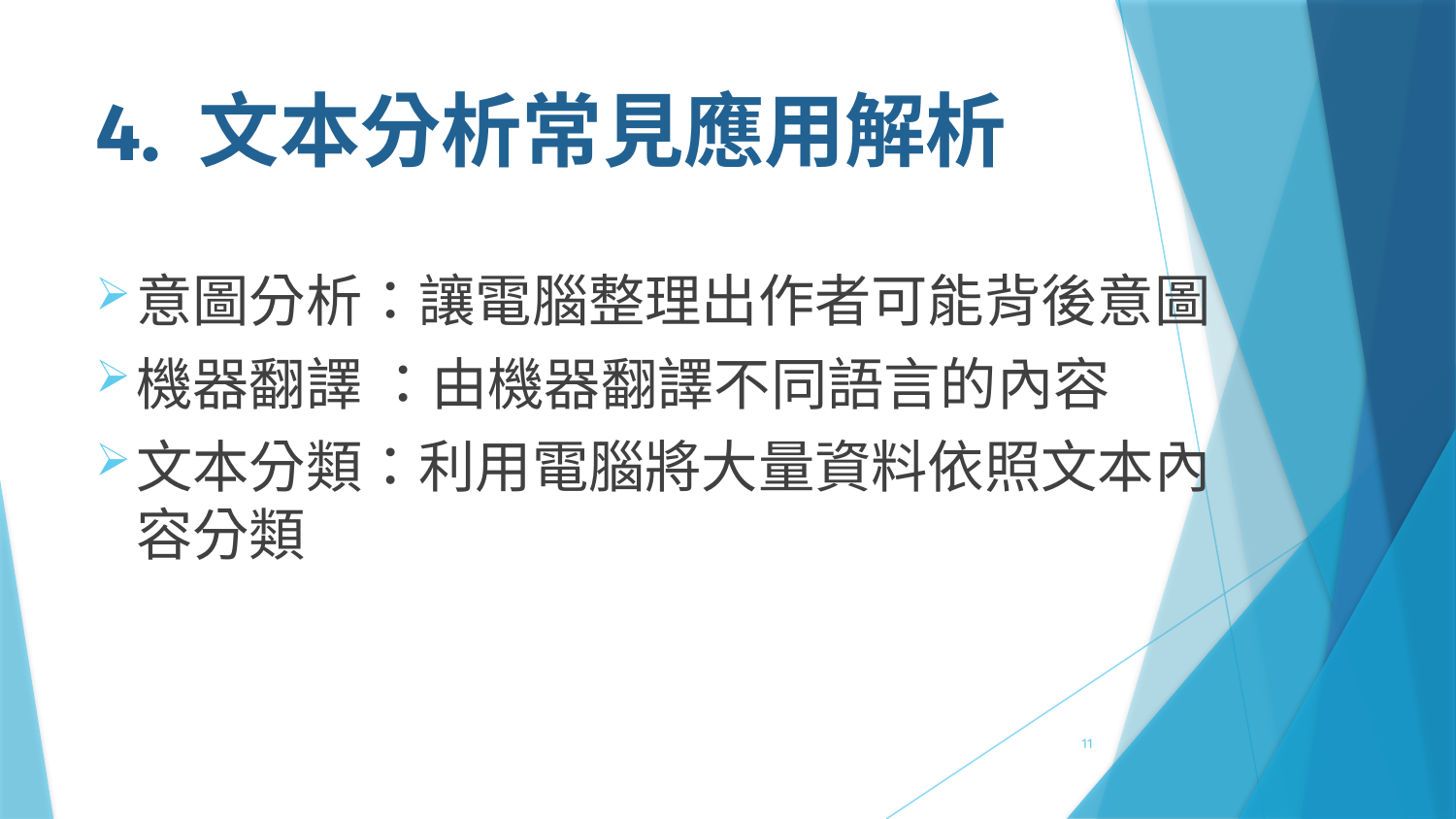

# 4. 文本分析常見應用解析
意圖分析：讓電腦整理出作者可能背後意圖
機器翻譯 ：由機器翻譯不同語言的內容
文本分類：利用電腦將大量資料依照文本內容分類
11